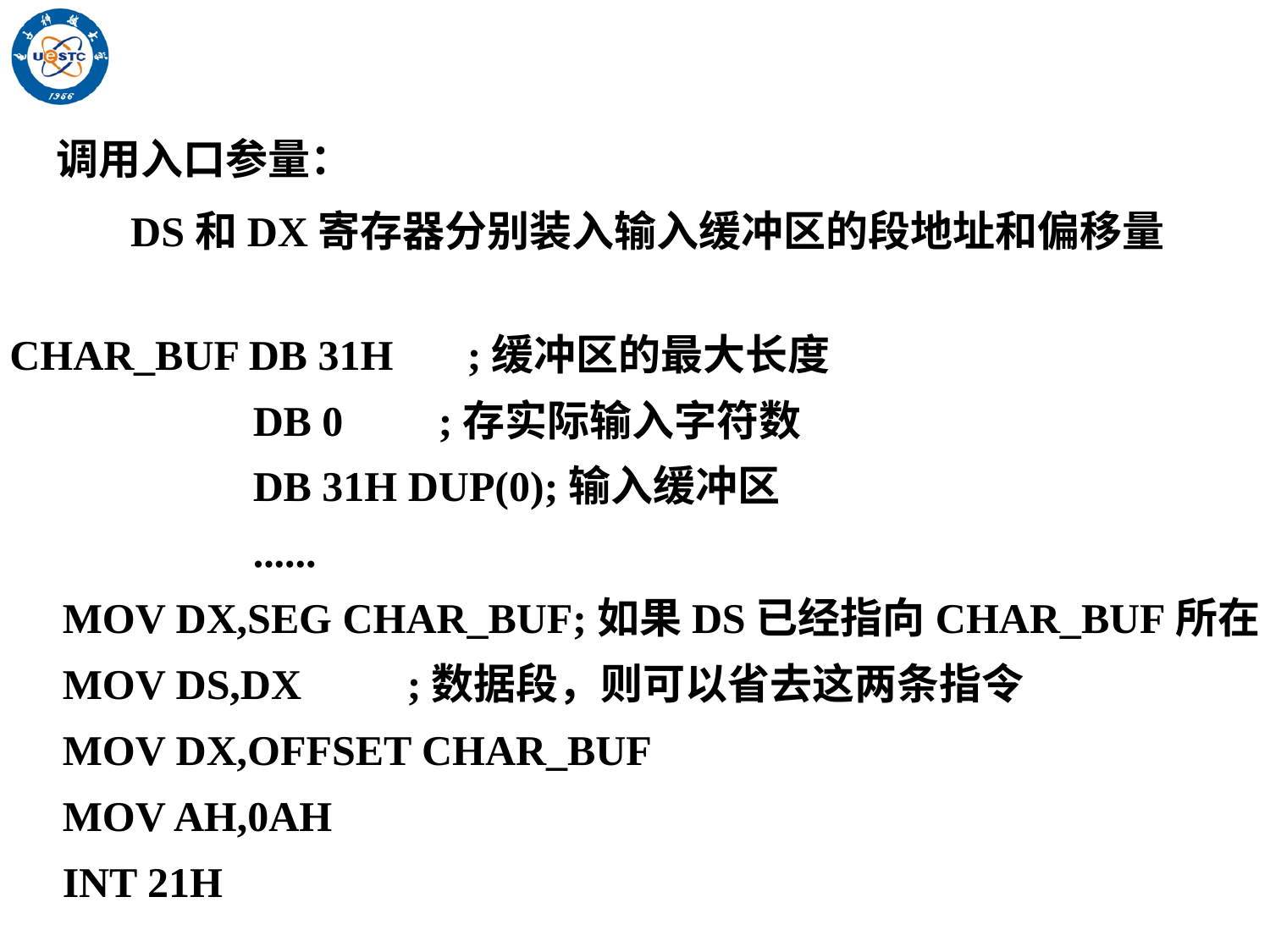

调用入口参量：
       DS和DX寄存器分别装入输入缓冲区的段地址和偏移量
CHAR_BUF DB 31H       ;缓冲区的最大长度
                       DB 0         ;存实际输入字符数
                       DB 31H DUP(0);输入缓冲区
                       ......
     MOV DX,SEG CHAR_BUF;如果DS已经指向CHAR_BUF所在
     MOV DS,DX          ;数据段，则可以省去这两条指令
     MOV DX,OFFSET CHAR_BUF
     MOV AH,0AH
     INT 21H